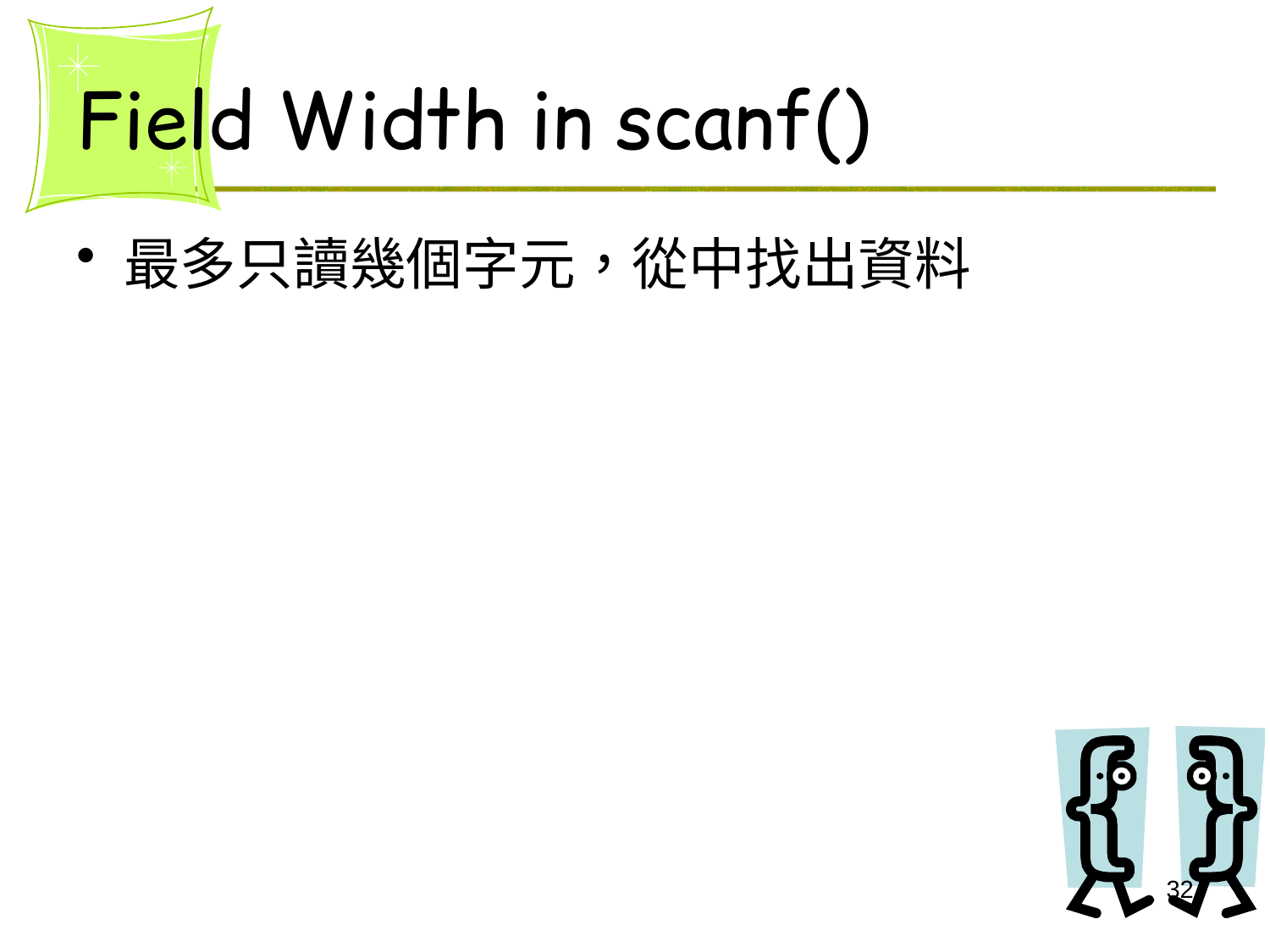

# Field Width in scanf()
最多只讀幾個字元，從中找出資料
32